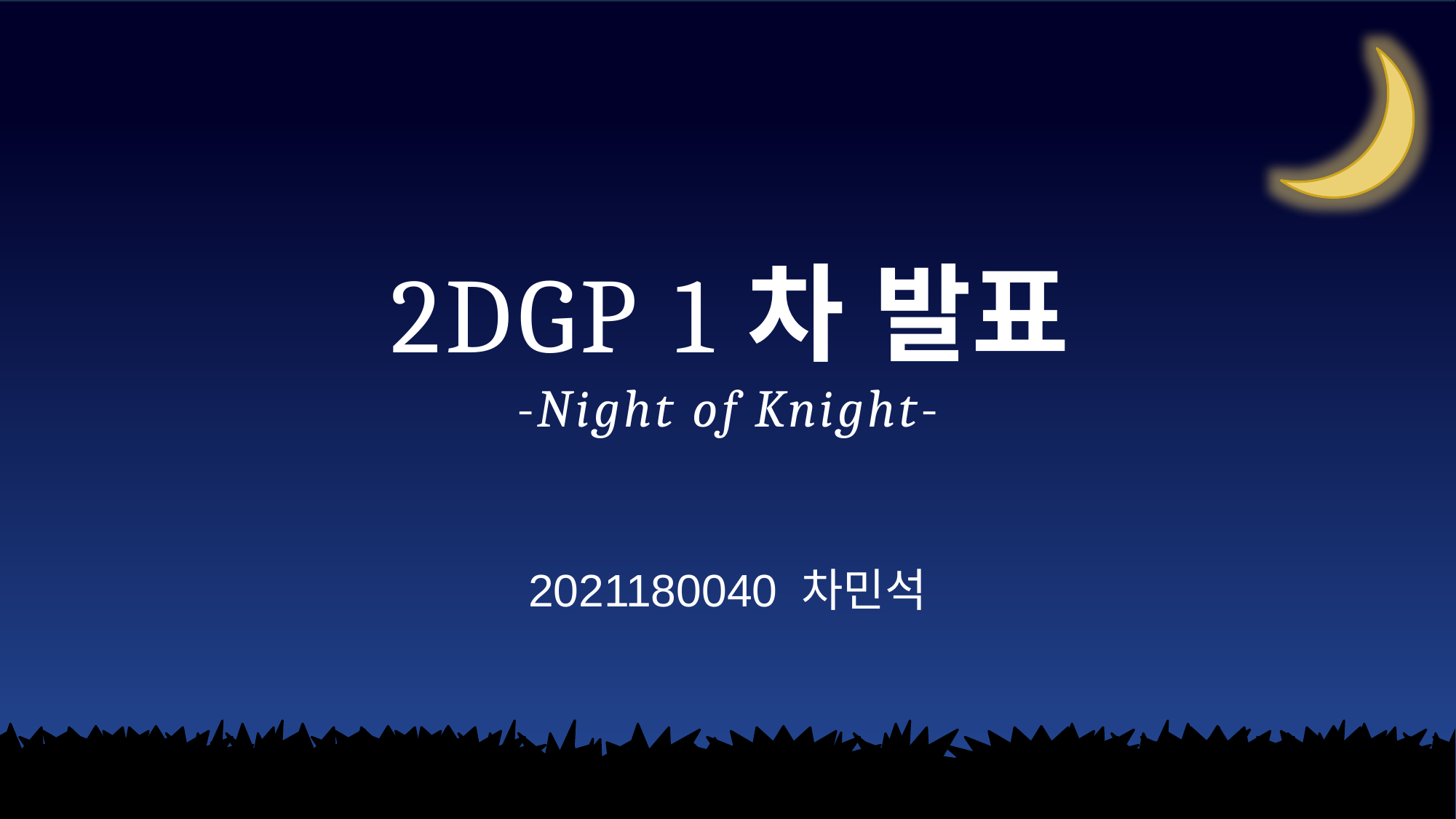

# 2DGP 1차 발표
-Night of Knight-
2021180040 차민석